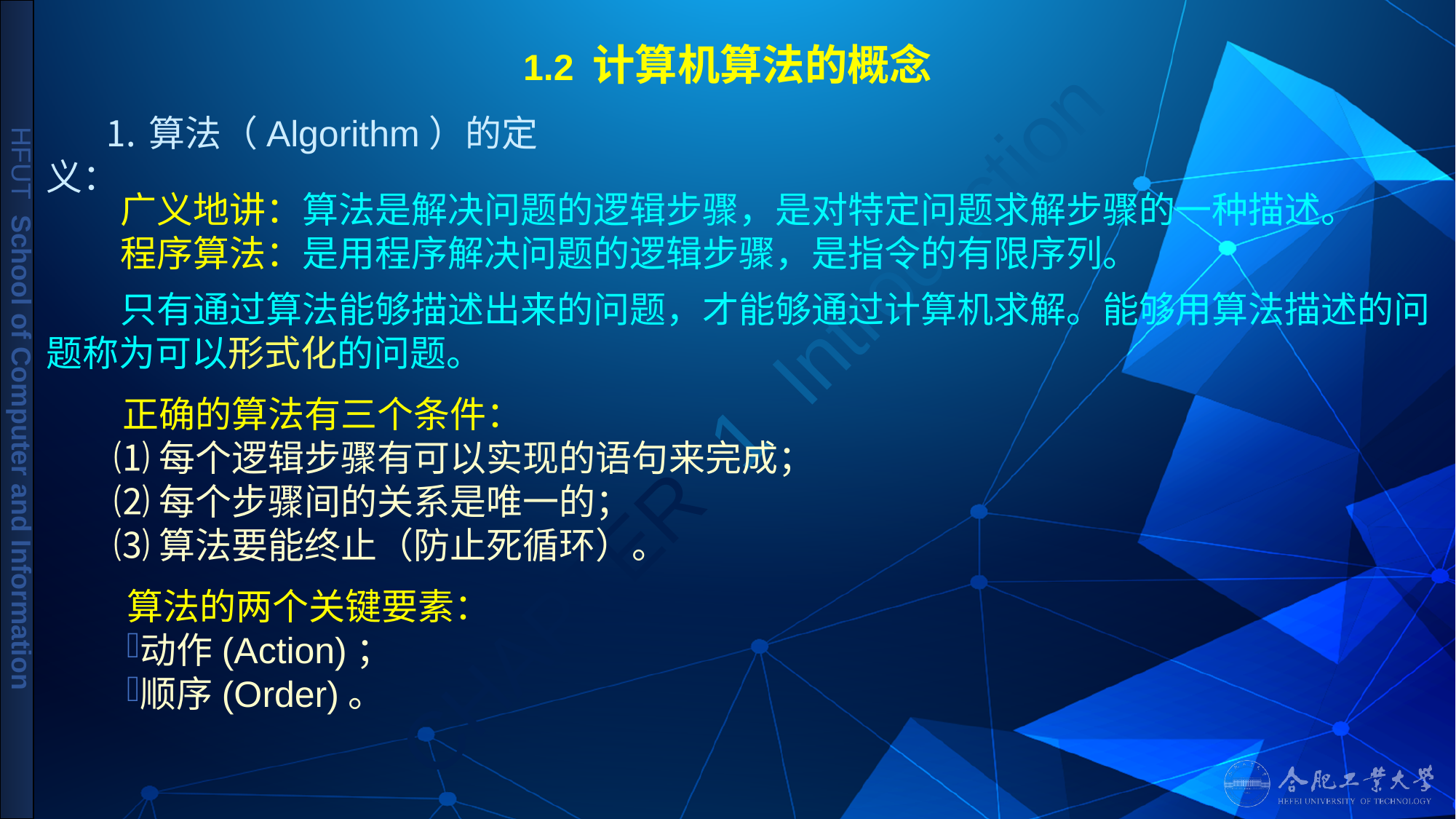

# 1.2 计算机算法的概念
       ⒈算法（Algorithm）的定义：
        广义地讲：算法是解决问题的逻辑步骤，是对特定问题求解步骤的一种描述。
        程序算法：是用程序解决问题的逻辑步骤，是指令的有限序列。
        只有通过算法能够描述出来的问题，才能够通过计算机求解。能够用算法描述的问题称为可以形式化的问题。
        正确的算法有三个条件：
        ⑴每个逻辑步骤有可以实现的语句来完成；
        ⑵每个步骤间的关系是唯一的；
        ⑶算法要能终止（防止死循环）。
算法的两个关键要素：
动作(Action)；
顺序(Order)。